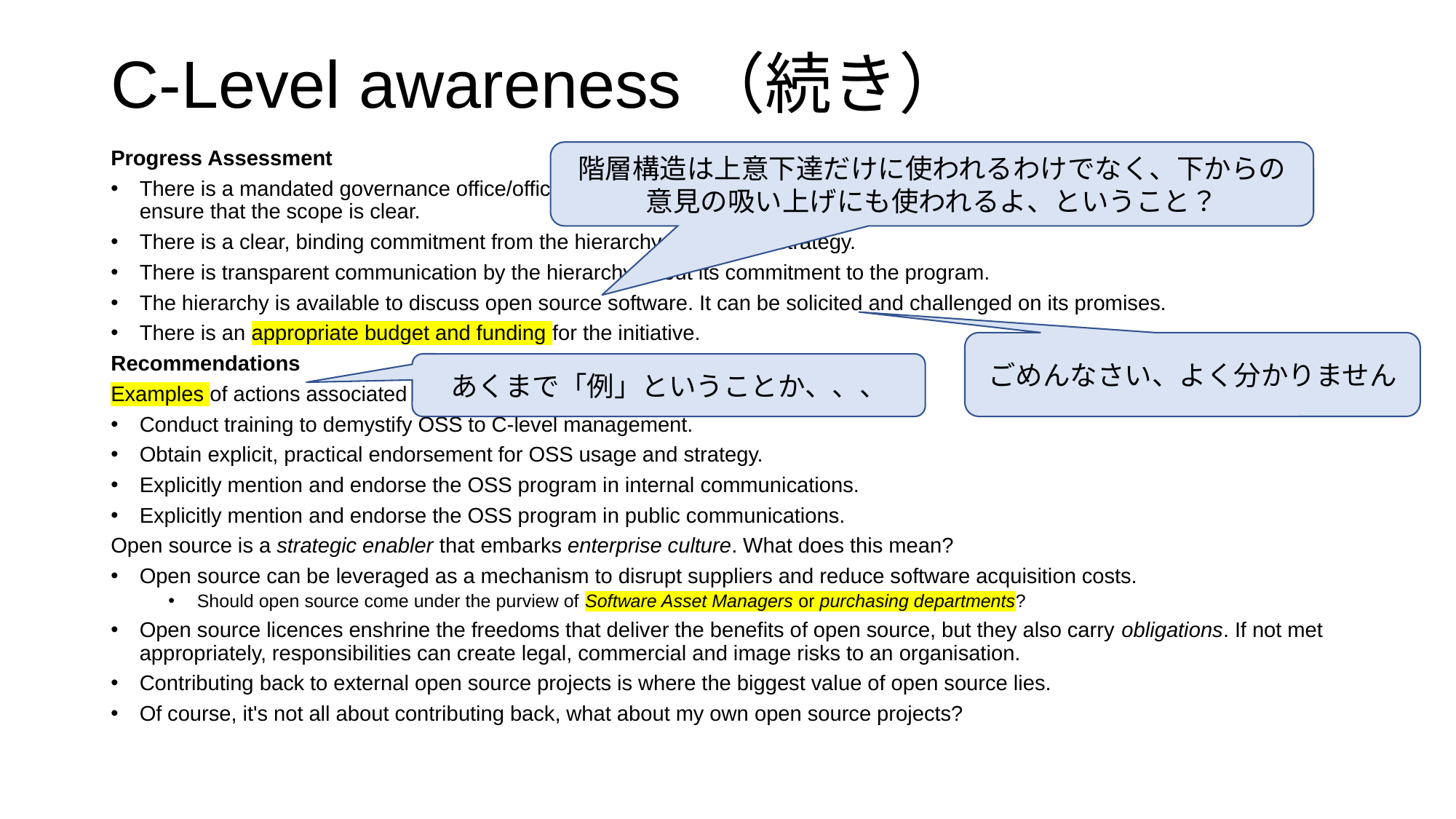

# C-Level awareness（続き）
Progress Assessment
There is a mandated governance office/officer empowered to set a uniform open source strategy across the company and ensure that the scope is clear.
There is a clear, binding commitment from the hierarchy to the OSS strategy.
There is transparent communication by the hierarchy about its commitment to the program.
The hierarchy is available to discuss open source software. It can be solicited and challenged on its promises.
There is an appropriate budget and funding for the initiative.
Recommendations
Examples of actions associated with this activity include:
Conduct training to demystify OSS to C-level management.
Obtain explicit, practical endorsement for OSS usage and strategy.
Explicitly mention and endorse the OSS program in internal communications.
Explicitly mention and endorse the OSS program in public communications.
Open source is a strategic enabler that embarks enterprise culture. What does this mean?
Open source can be leveraged as a mechanism to disrupt suppliers and reduce software acquisition costs.
Should open source come under the purview of Software Asset Managers or purchasing departments?
Open source licences enshrine the freedoms that deliver the benefits of open source, but they also carry obligations. If not met appropriately, responsibilities can create legal, commercial and image risks to an organisation.
Contributing back to external open source projects is where the biggest value of open source lies.
Of course, it's not all about contributing back, what about my own open source projects?

階層構造は上意下達だけに使われるわけでなく、下からの意見の吸い上げにも使われるよ、ということ？
ごめんなさい、よく分かりません
あくまで「例」ということか、、、